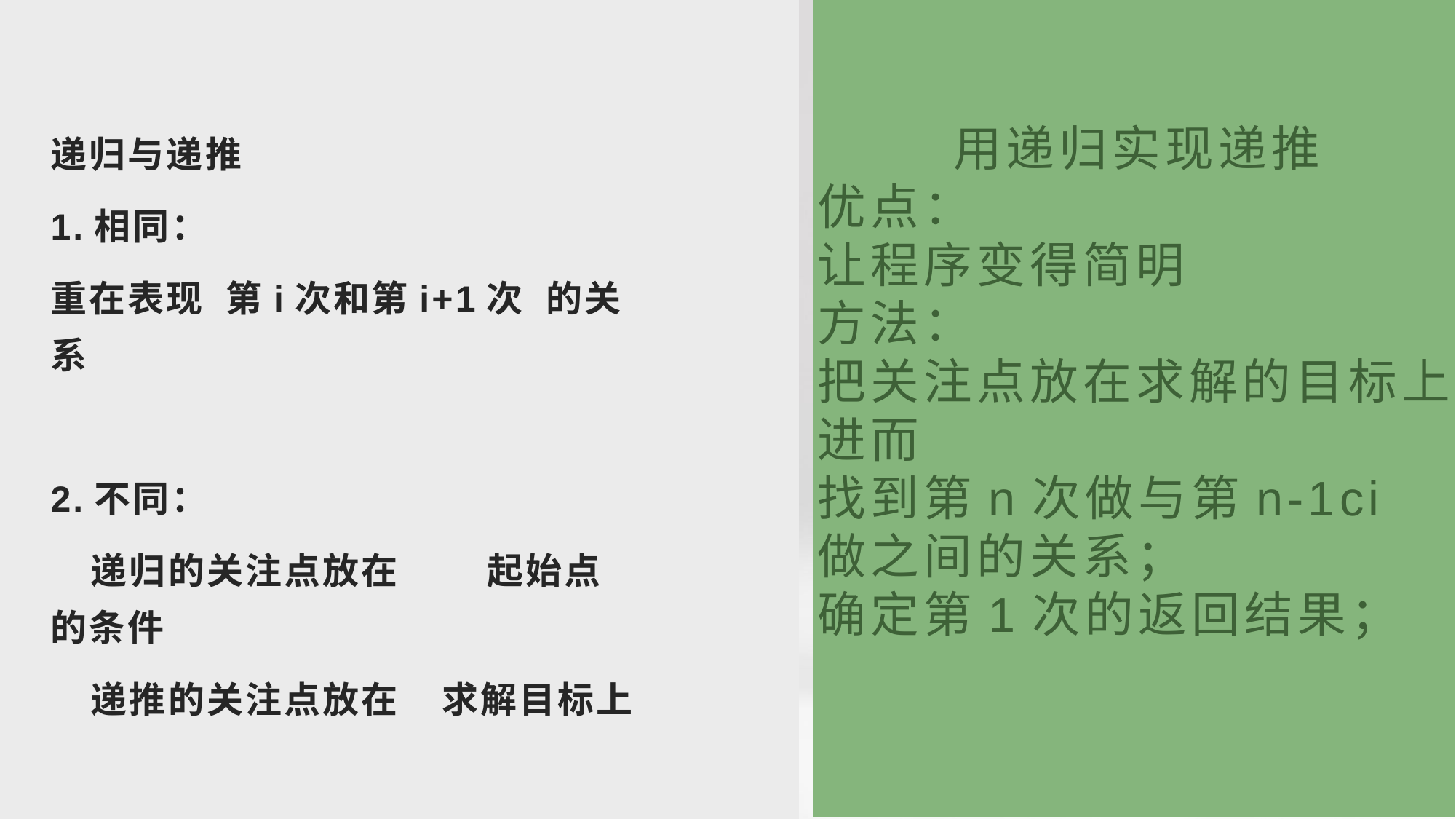

# 用递归实现递推 优点： 让程序变得简明 方法： 把关注点放在求解的目标上 进而 找到第n次做与第n-1ci 做之间的关系； 确定第1次的返回结果；
递归与递推
1.相同：
重在表现  第i次和第i+1次  的关系

2.不同：
   递归的关注点放在  	起始点的条件
   递推的关注点放在    求解目标上